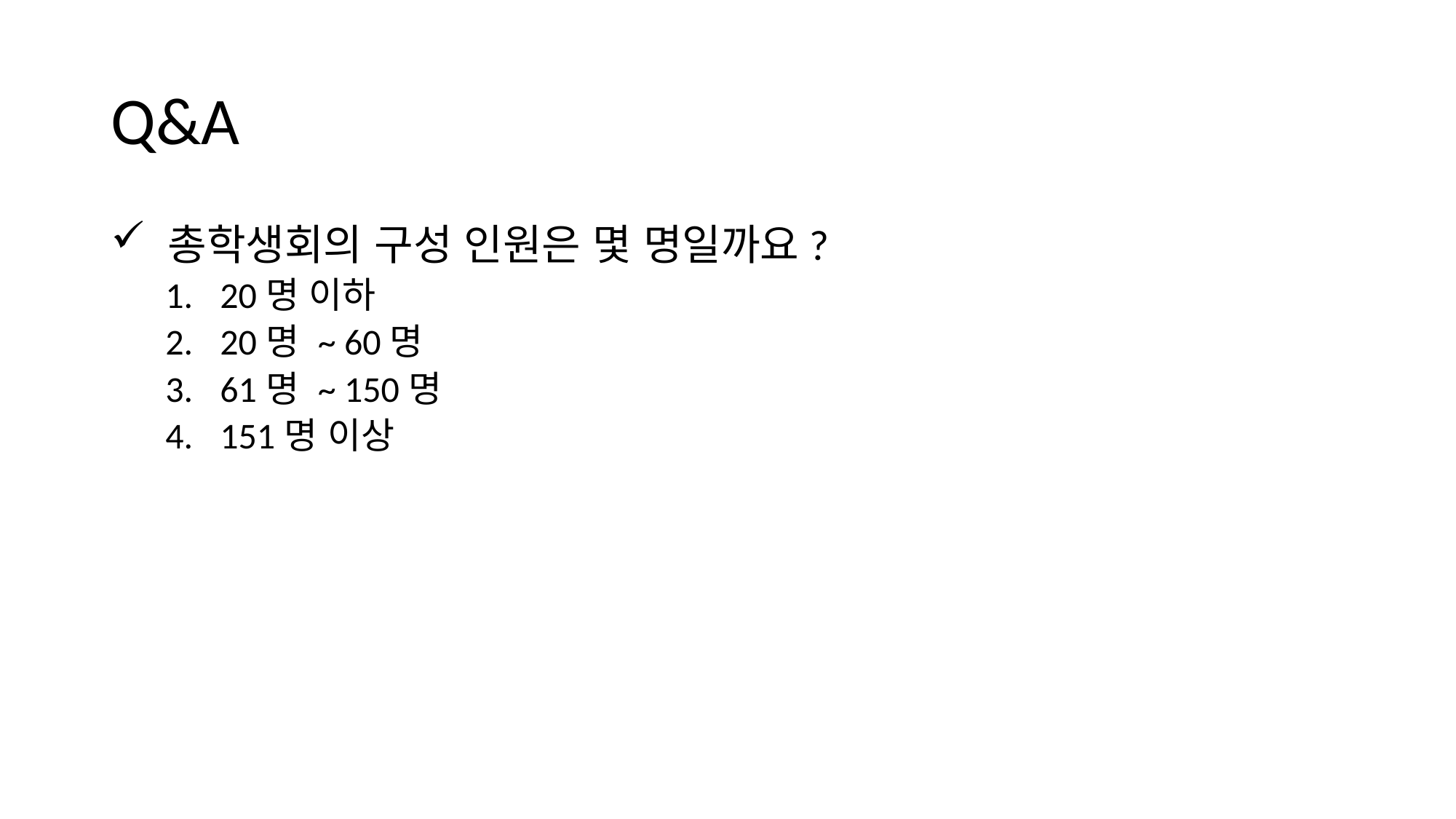

# Q&A
 총학생회의 구성 인원은 몇 명일까요?
20명 이하
20명 ~ 60명
61명 ~ 150명
151명 이상